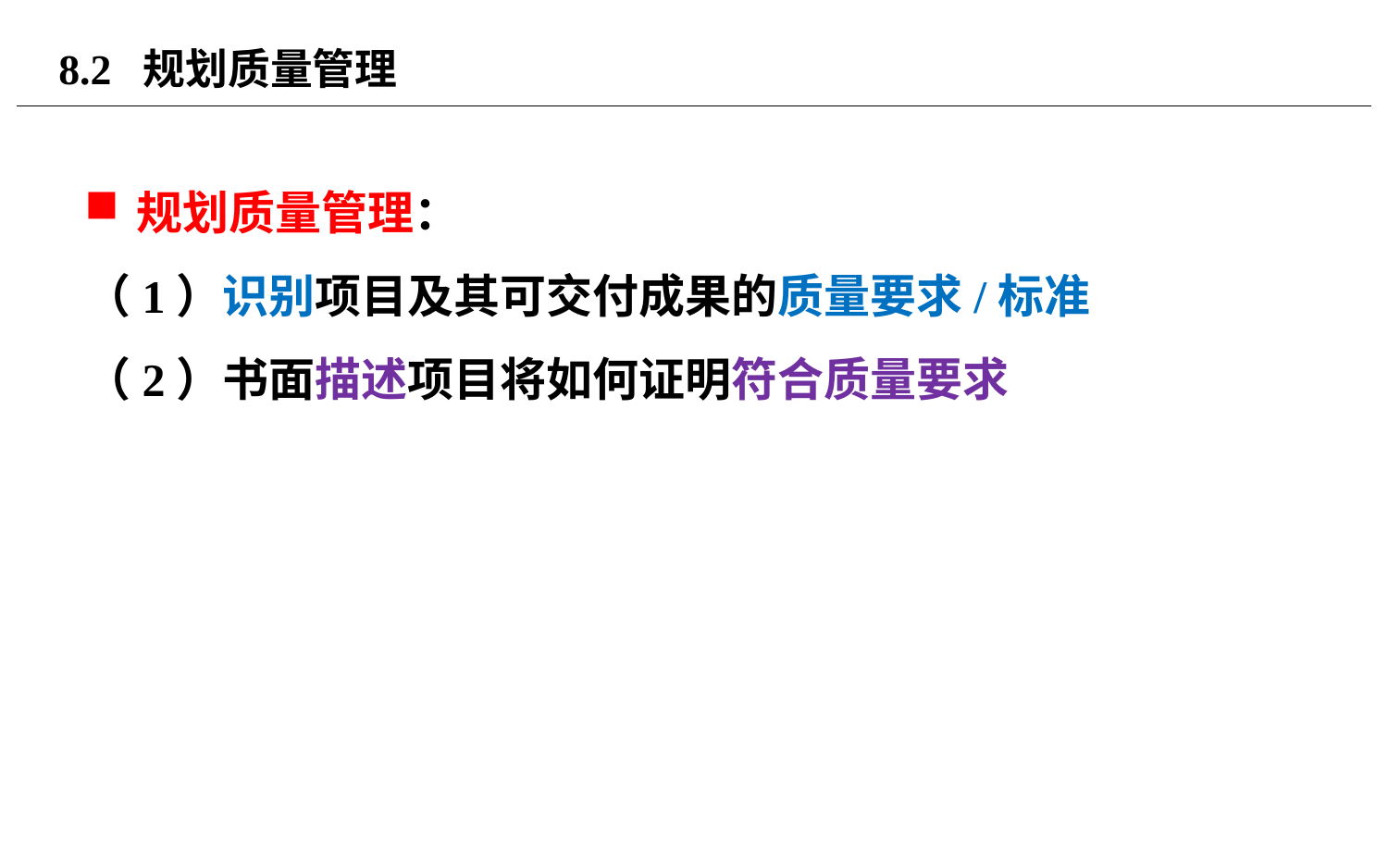

# 8.2  规划质量管理
规划质量管理：
（1）识别项目及其可交付成果的质量要求/标准
（2）书面描述项目将如何证明符合质量要求